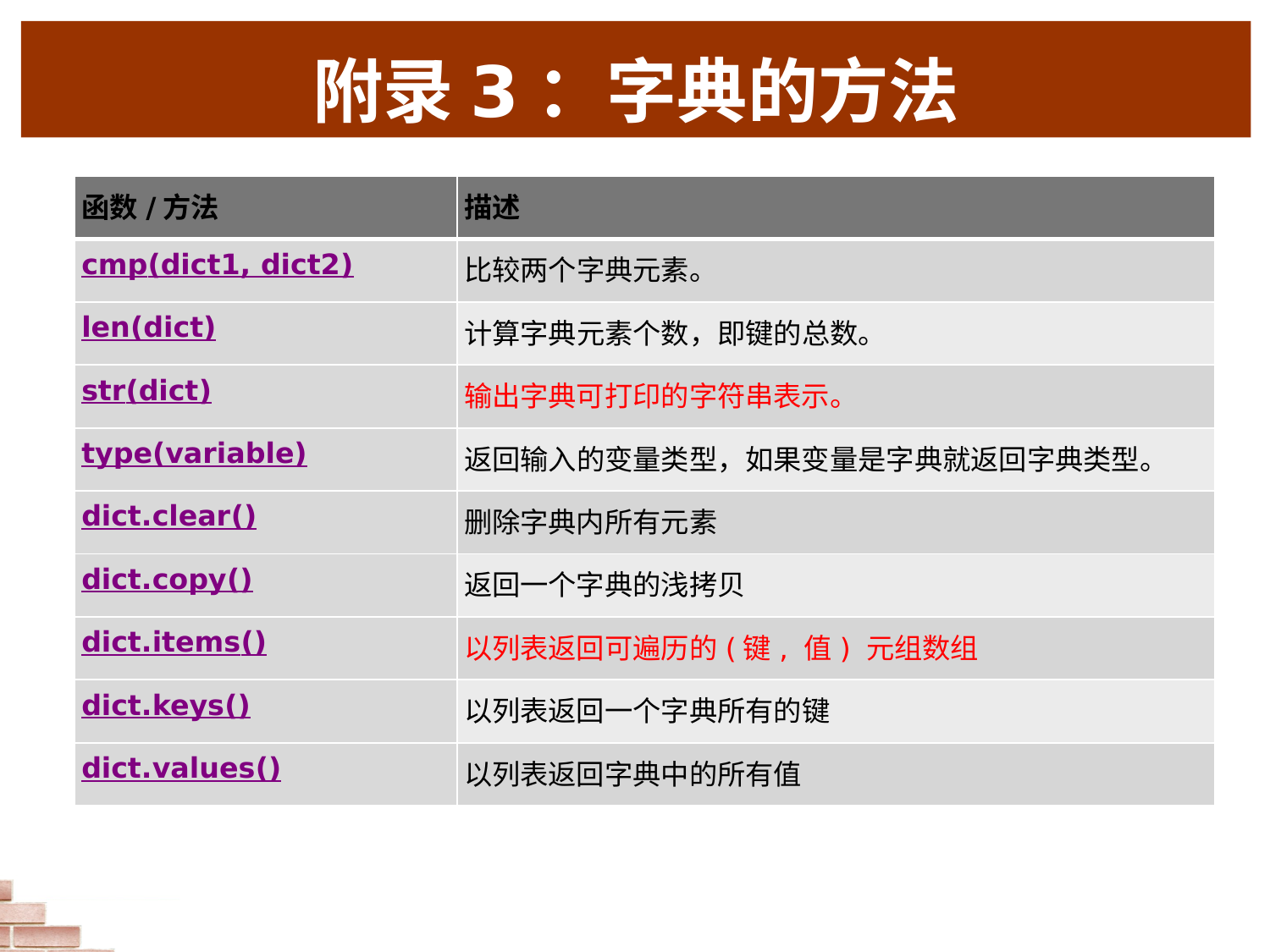

# 附录3：字典的方法
| 函数/方法 | 描述 |
| --- | --- |
| cmp(dict1, dict2) | 比较两个字典元素。 |
| len(dict) | 计算字典元素个数，即键的总数。 |
| str(dict) | 输出字典可打印的字符串表示。 |
| type(variable) | 返回输入的变量类型，如果变量是字典就返回字典类型。 |
| dict.clear() | 删除字典内所有元素 |
| dict.copy() | 返回一个字典的浅拷贝 |
| dict.items() | 以列表返回可遍历的(键, 值) 元组数组 |
| dict.keys() | 以列表返回一个字典所有的键 |
| dict.values() | 以列表返回字典中的所有值 |